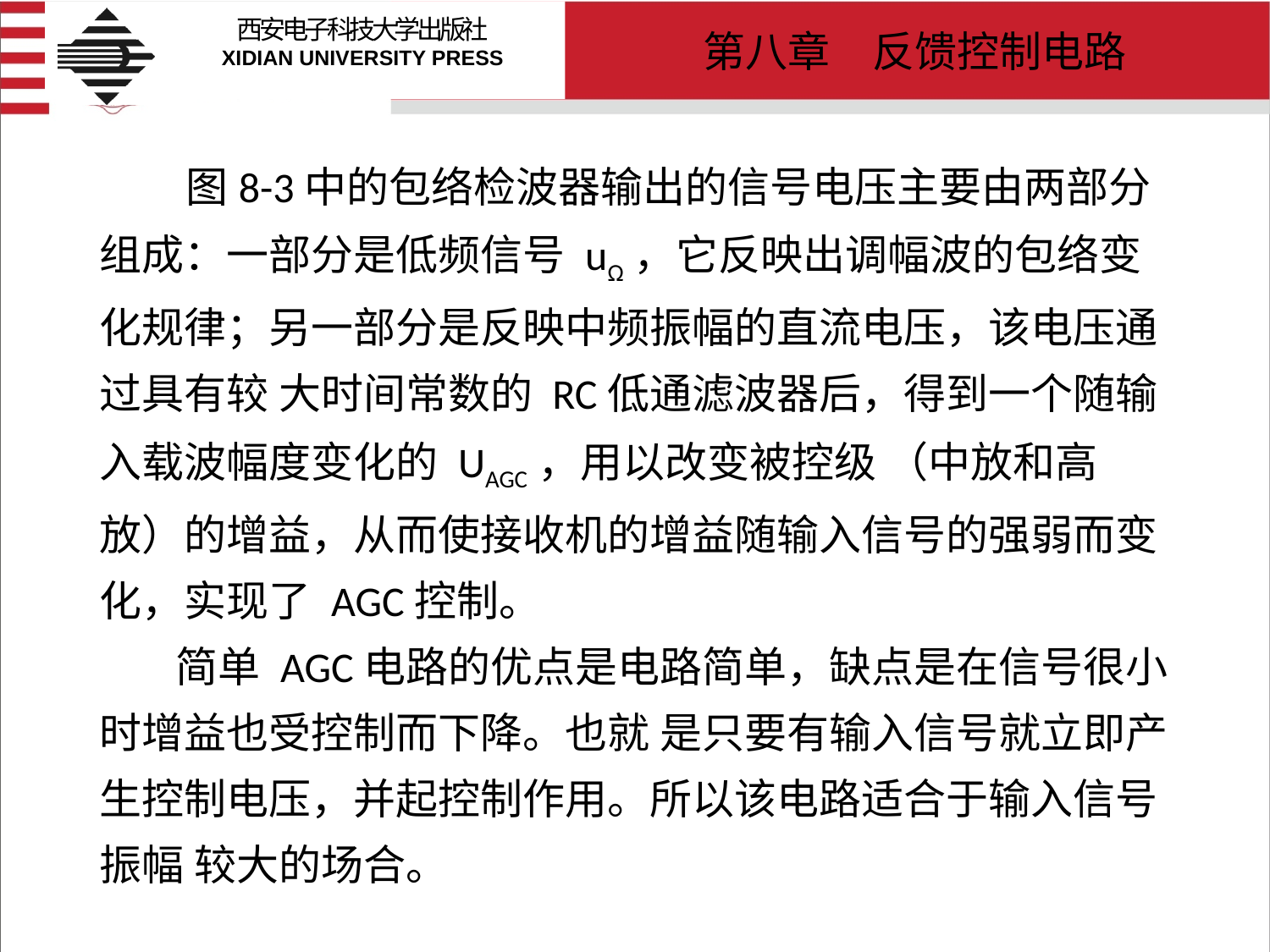

# 图8-3中的包络检波器输出的信号电压主要由两部分组成：一部分是低频信号 uΩ，它反映出调幅波的包络变化规律；另一部分是反映中频振幅的直流电压，该电压通过具有较 大时间常数的 RC低通滤波器后，得到一个随输入载波幅度变化的 UAGC，用以改变被控级 （中放和高放）的增益，从而使接收机的增益随输入信号的强弱而变化，实现了 AGC控制。 简单 AGC电路的优点是电路简单，缺点是在信号很小时增益也受控制而下降。也就 是只要有输入信号就立即产生控制电压，并起控制作用。所以该电路适合于输入信号振幅 较大的场合。